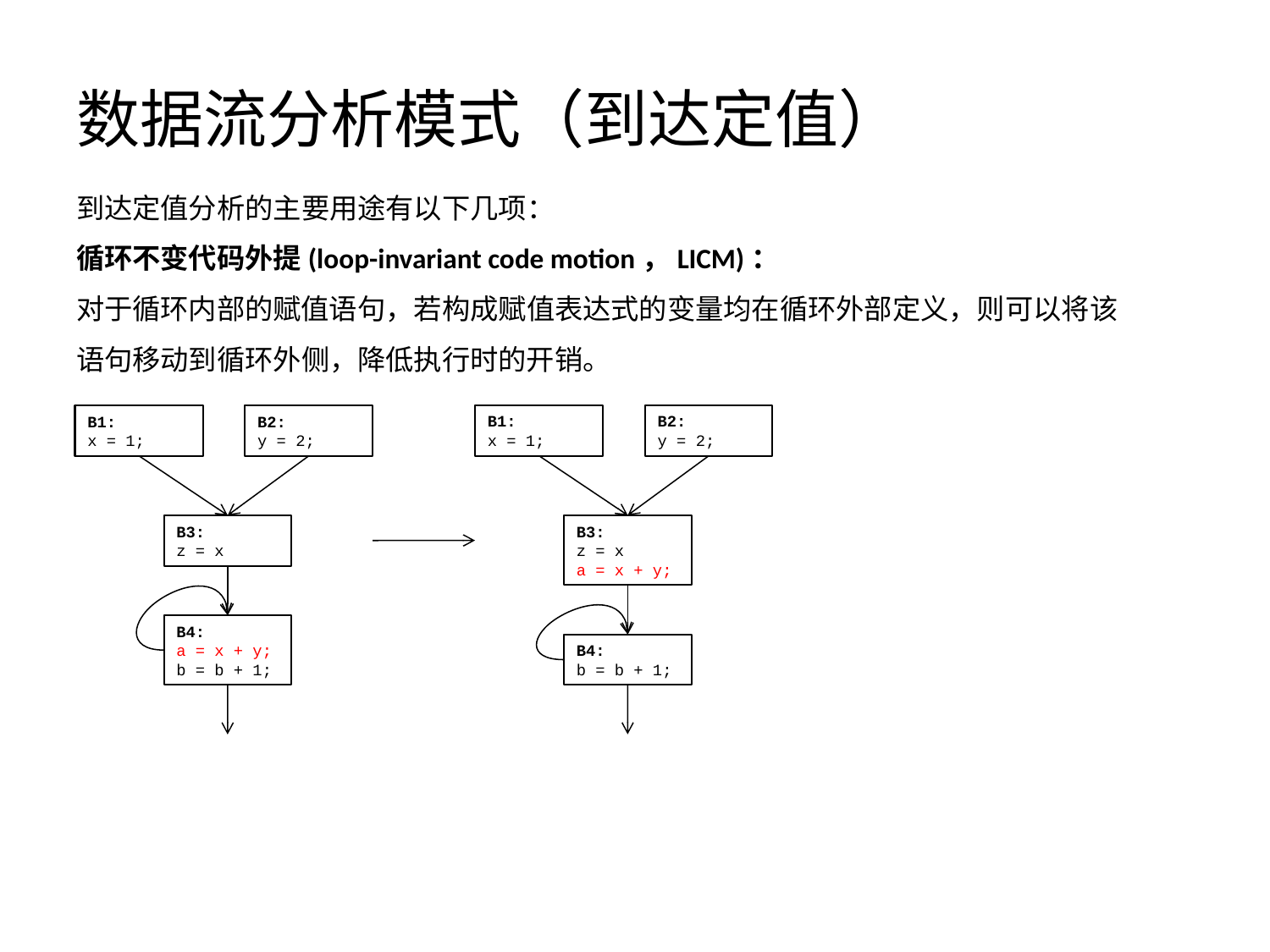

# 数据流分析模式（到达定值）
到达定值分析的主要用途有以下几项：
循环不变代码外提(loop-invariant code motion，LICM)：
对于循环内部的赋值语句，若构成赋值表达式的变量均在循环外部定义，则可以将该语句移动到循环外侧，降低执行时的开销。

B1:
x = 1;
B2:
y = 2;
B1:
x = 1;
B2:
y = 2;
B3:
z = x
a = x + y;
B3:
z = x

B4:
a = x + y;
b = b + 1;
B4:
b = b + 1;